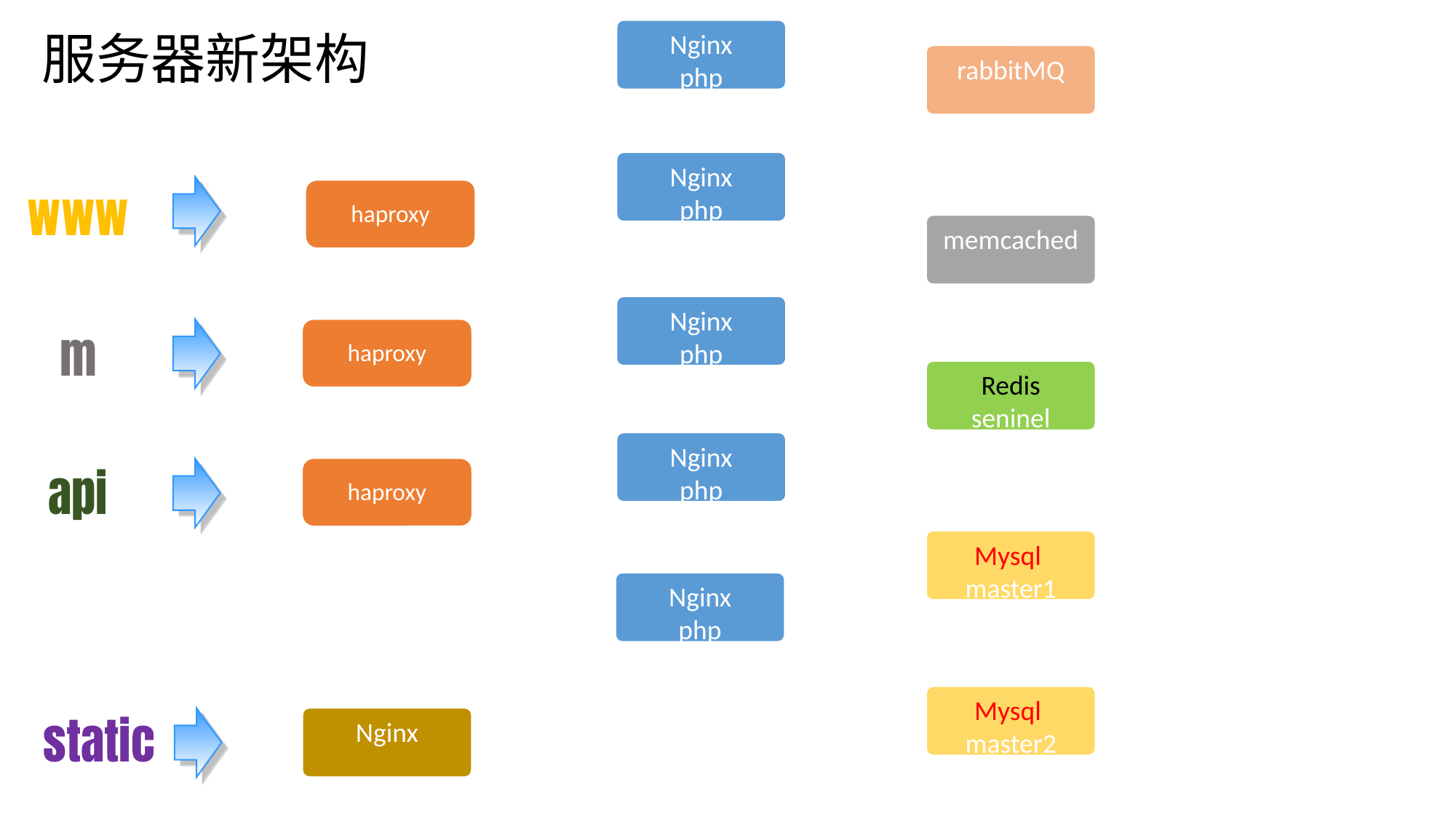

# 服务器新架构
Nginx
php
rabbitMQ
Nginx
php

haproxy
www
memcached
Nginx
php

haproxy
m
Redis
seninel
Nginx
php

haproxy

api
Mysql
master1
Nginx
php
Mysql
master2
Nginx

static